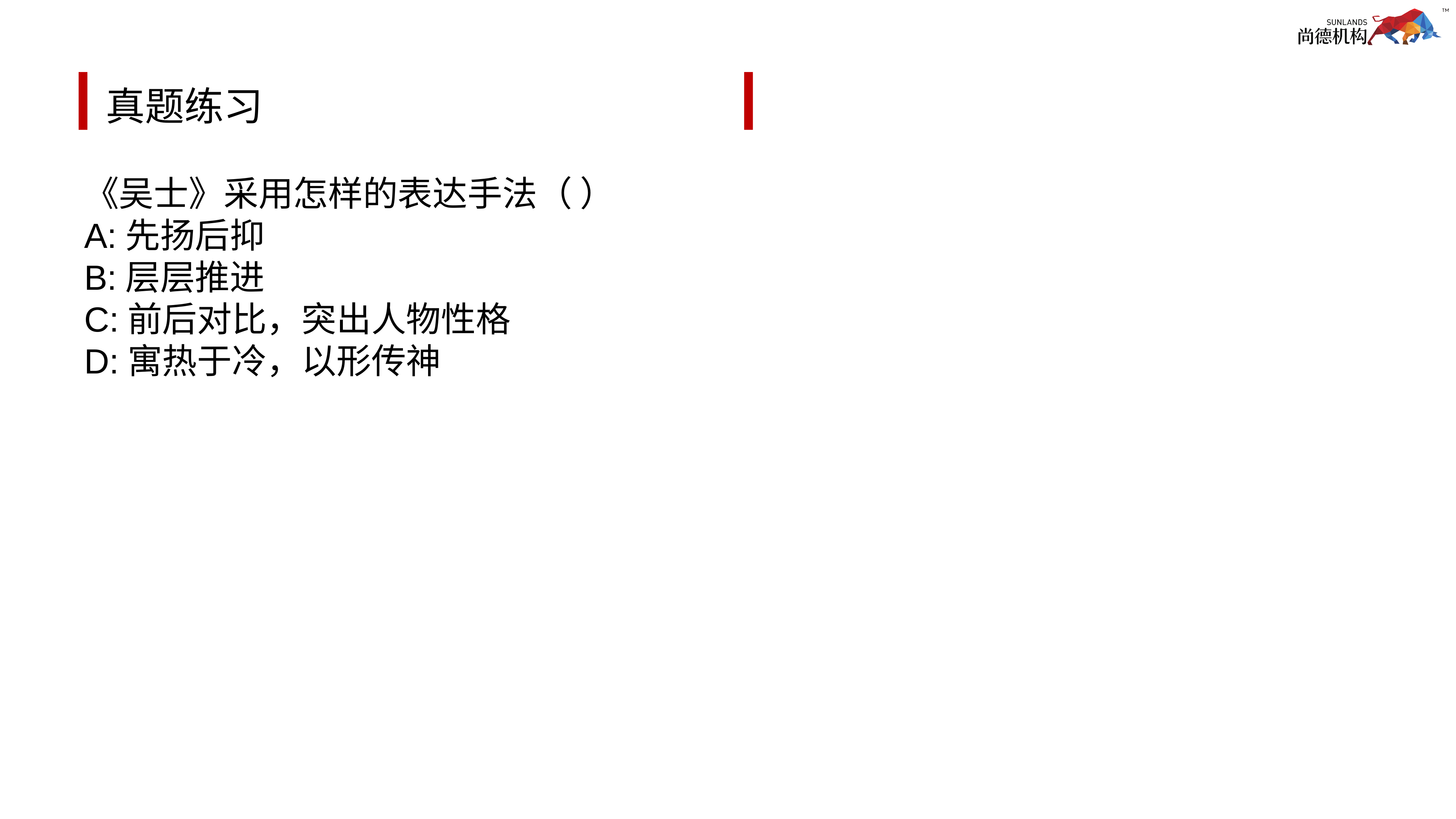

# 真题练习
《吴士》采用怎样的表达手法（ ）
A:先扬后抑
B:层层推进
C:前后对比，突出人物性格
D:寓热于冷，以形传神